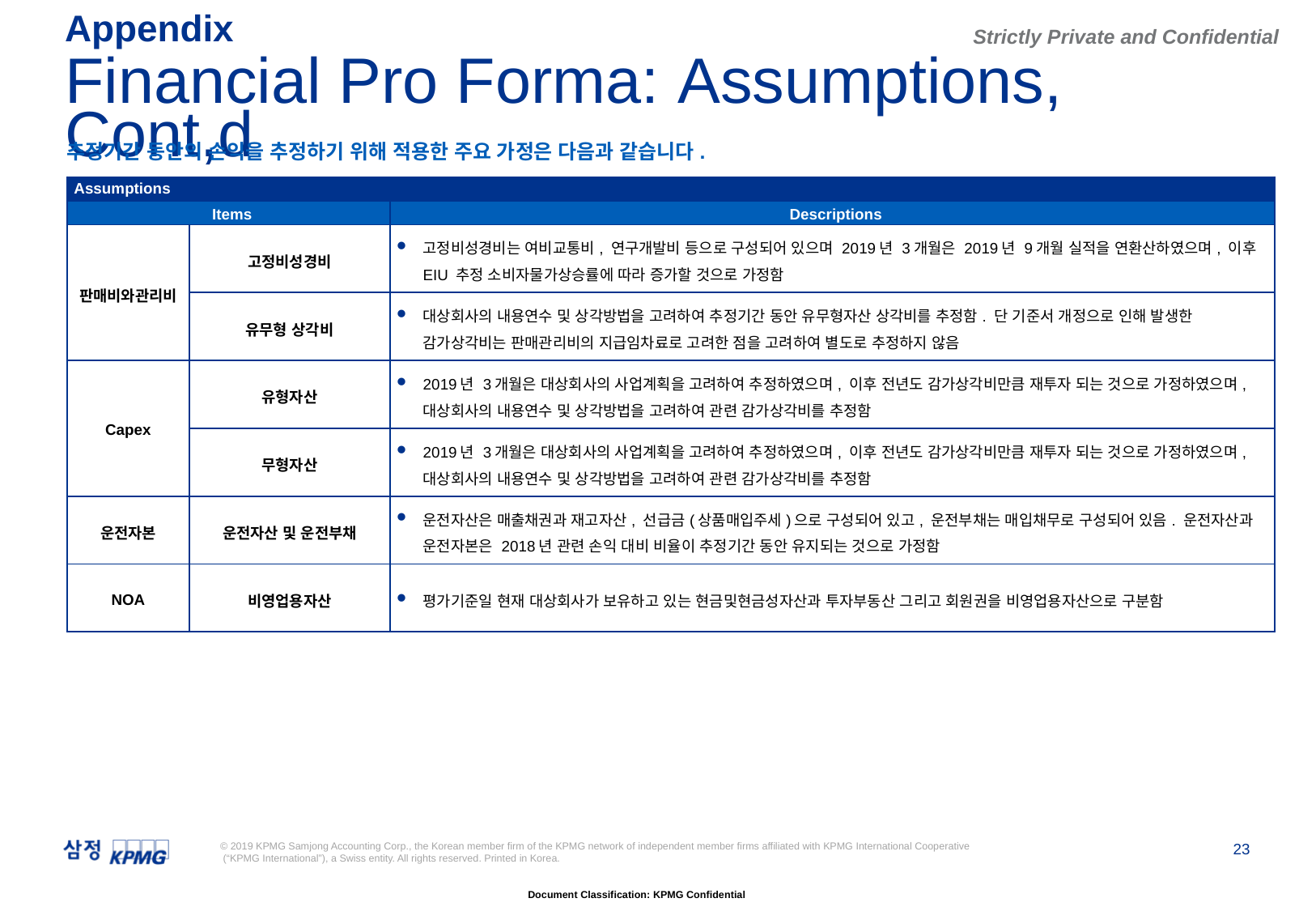

Appendix
# Financial Pro Forma: Assumptions, Cont,d
추정기간 동안의 손익을 추정하기 위해 적용한 주요 가정은 다음과 같습니다.
| Assumptions |  |  |
| --- | --- | --- |
| Items |  | Descriptions |
| 판매비와관리비 | 고정비성경비 | 고정비성경비는 여비교통비, 연구개발비 등으로 구성되어 있으며 2019년 3개월은 2019년 9개월 실적을 연환산하였으며, 이후 EIU 추정 소비자물가상승률에 따라 증가할 것으로 가정함 |
|  | 유무형 상각비 | 대상회사의 내용연수 및 상각방법을 고려하여 추정기간 동안 유무형자산 상각비를 추정함. 단 기준서 개정으로 인해 발생한 감가상각비는 판매관리비의 지급임차료로 고려한 점을 고려하여 별도로 추정하지 않음 |
| Capex | 유형자산 | 2019년 3개월은 대상회사의 사업계획을 고려하여 추정하였으며, 이후 전년도 감가상각비만큼 재투자 되는 것으로 가정하였으며, 대상회사의 내용연수 및 상각방법을 고려하여 관련 감가상각비를 추정함 |
|  | 무형자산 | 2019년 3개월은 대상회사의 사업계획을 고려하여 추정하였으며, 이후 전년도 감가상각비만큼 재투자 되는 것으로 가정하였으며, 대상회사의 내용연수 및 상각방법을 고려하여 관련 감가상각비를 추정함 |
| 운전자본 | 운전자산 및 운전부채 | 운전자산은 매출채권과 재고자산, 선급금(상품매입주세)으로 구성되어 있고, 운전부채는 매입채무로 구성되어 있음. 운전자산과 운전자본은 2018년 관련 손익 대비 비율이 추정기간 동안 유지되는 것으로 가정함 |
| NOA | 비영업용자산 | 평가기준일 현재 대상회사가 보유하고 있는 현금및현금성자산과 투자부동산 그리고 회원권을 비영업용자산으로 구분함 |